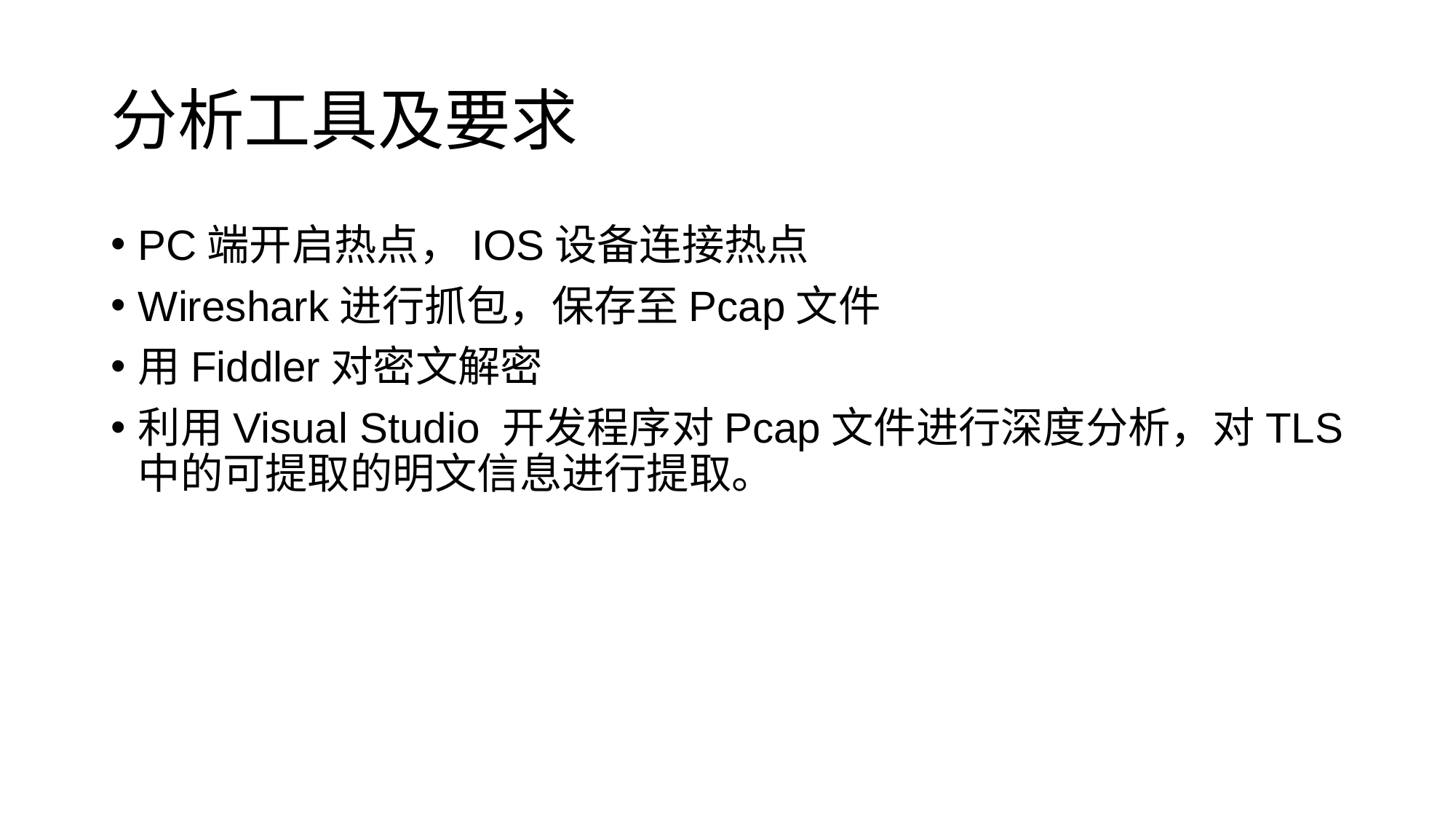

# 分析工具及要求
PC端开启热点，IOS设备连接热点
Wireshark进行抓包，保存至Pcap文件
用Fiddler对密文解密
利用Visual Studio 开发程序对Pcap文件进行深度分析，对TLS中的可提取的明文信息进行提取。